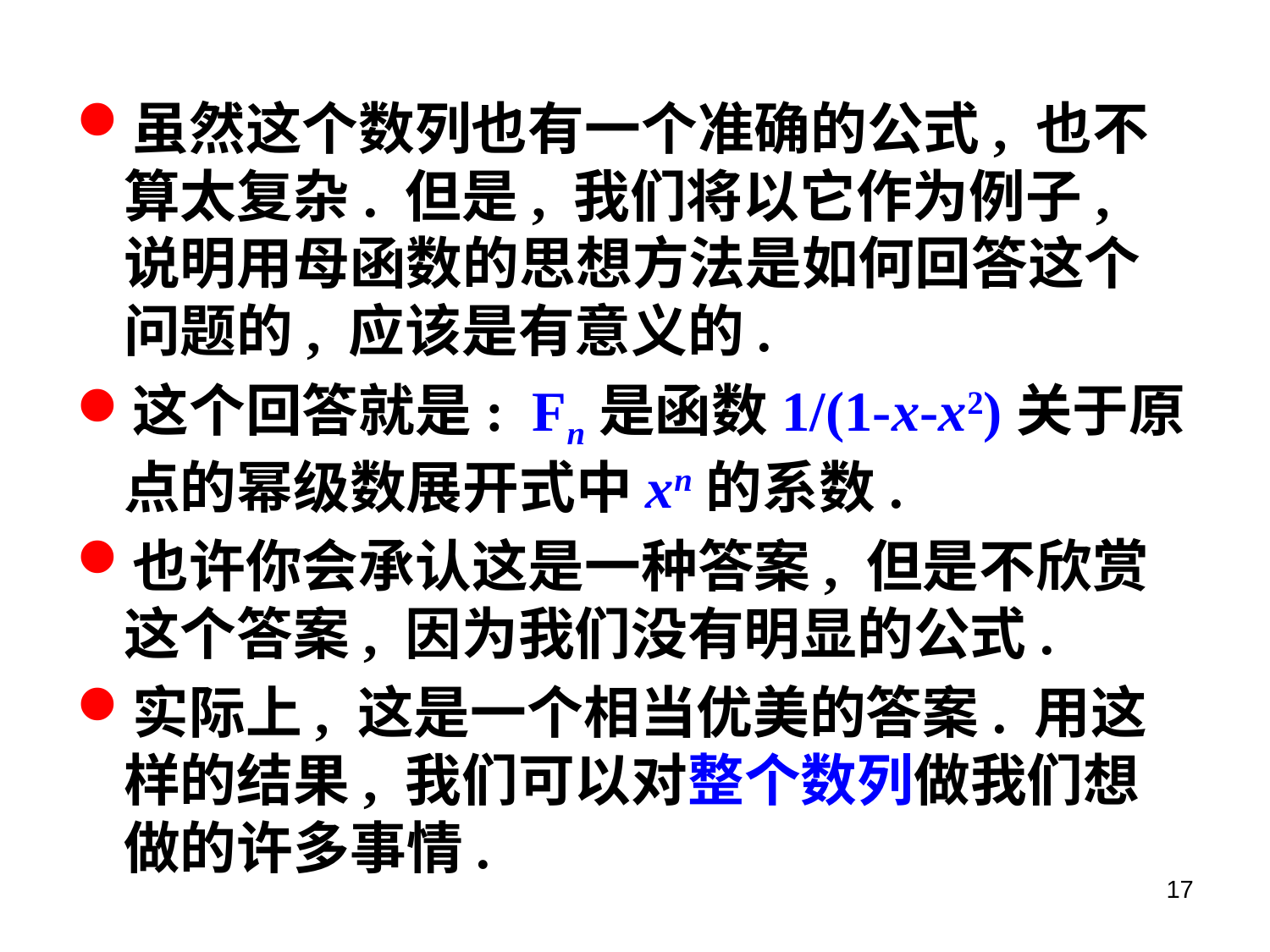

虽然这个数列也有一个准确的公式, 也不算太复杂. 但是, 我们将以它作为例子, 说明用母函数的思想方法是如何回答这个问题的, 应该是有意义的.
这个回答就是:  Fn是函数1/(1-x-x2)关于原点的幂级数展开式中xn的系数.
也许你会承认这是一种答案, 但是不欣赏这个答案, 因为我们没有明显的公式.
实际上, 这是一个相当优美的答案. 用这样的结果, 我们可以对整个数列做我们想做的许多事情.
17